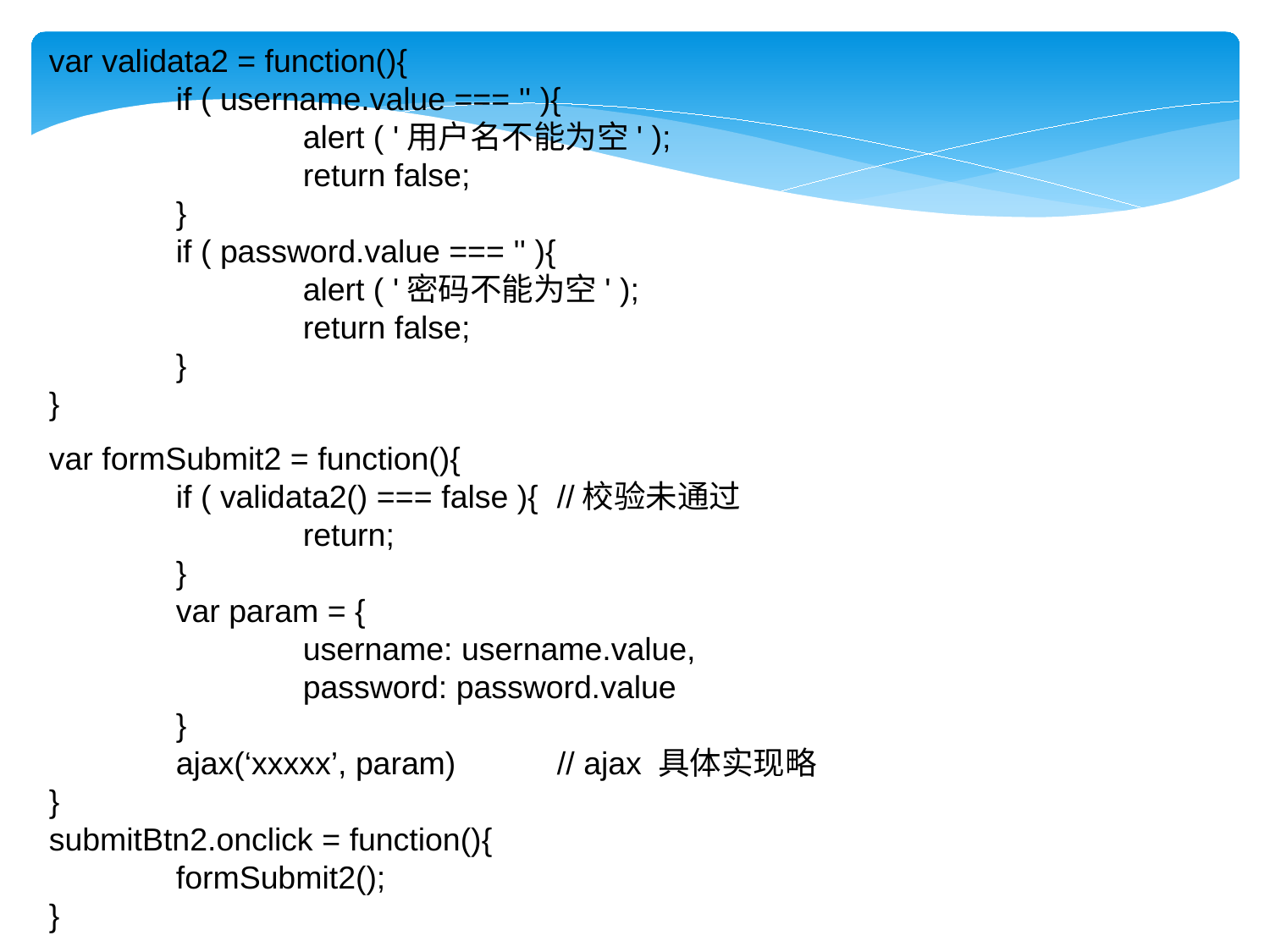

var validata2 = function(){
	if ( username.value === '' ){
		alert ( '用户名不能为空' );
		return false;
	}
	if ( password.value === '' ){
		alert ( '密码不能为空' );
		return false;
	}
}
var formSubmit2 = function(){
	if ( validata2() === false ){	//校验未通过
		return;
	}
	var param = {
		username: username.value,
		password: password.value
	}
	ajax(‘xxxxx’, param)	// ajax 具体实现略
}
submitBtn2.onclick = function(){
	formSubmit2();
}